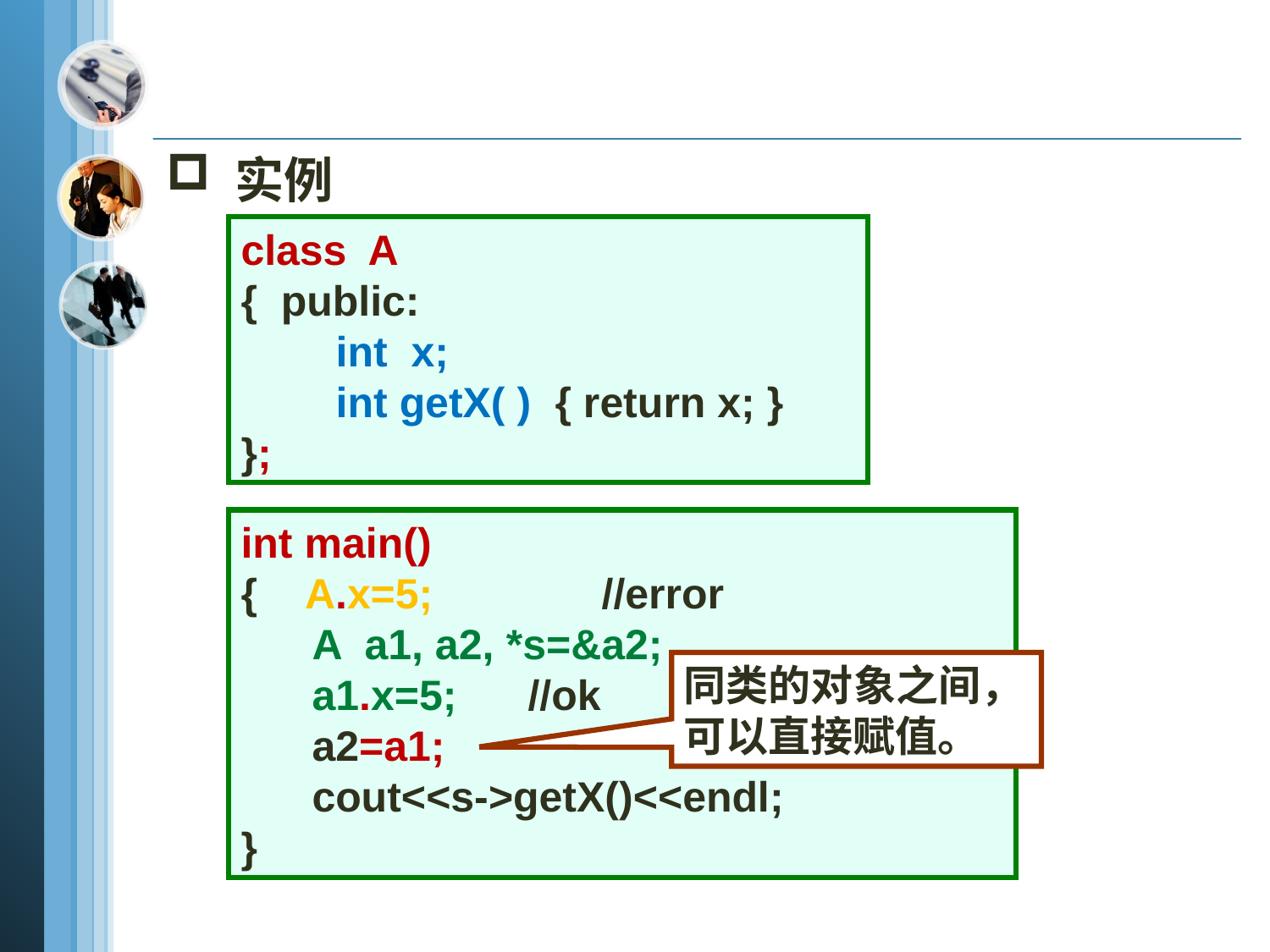

实例
class	A
{  public:
        int  x;
        int getX( )  { return x; }
};
int main()
{    A.x=5;	         //error
      A  a1, a2, *s=&a2;
      a1.x=5;      //ok
      a2=a1;
      cout<<s->getX()<<endl;
}
同类的对象之间，可以直接赋值。